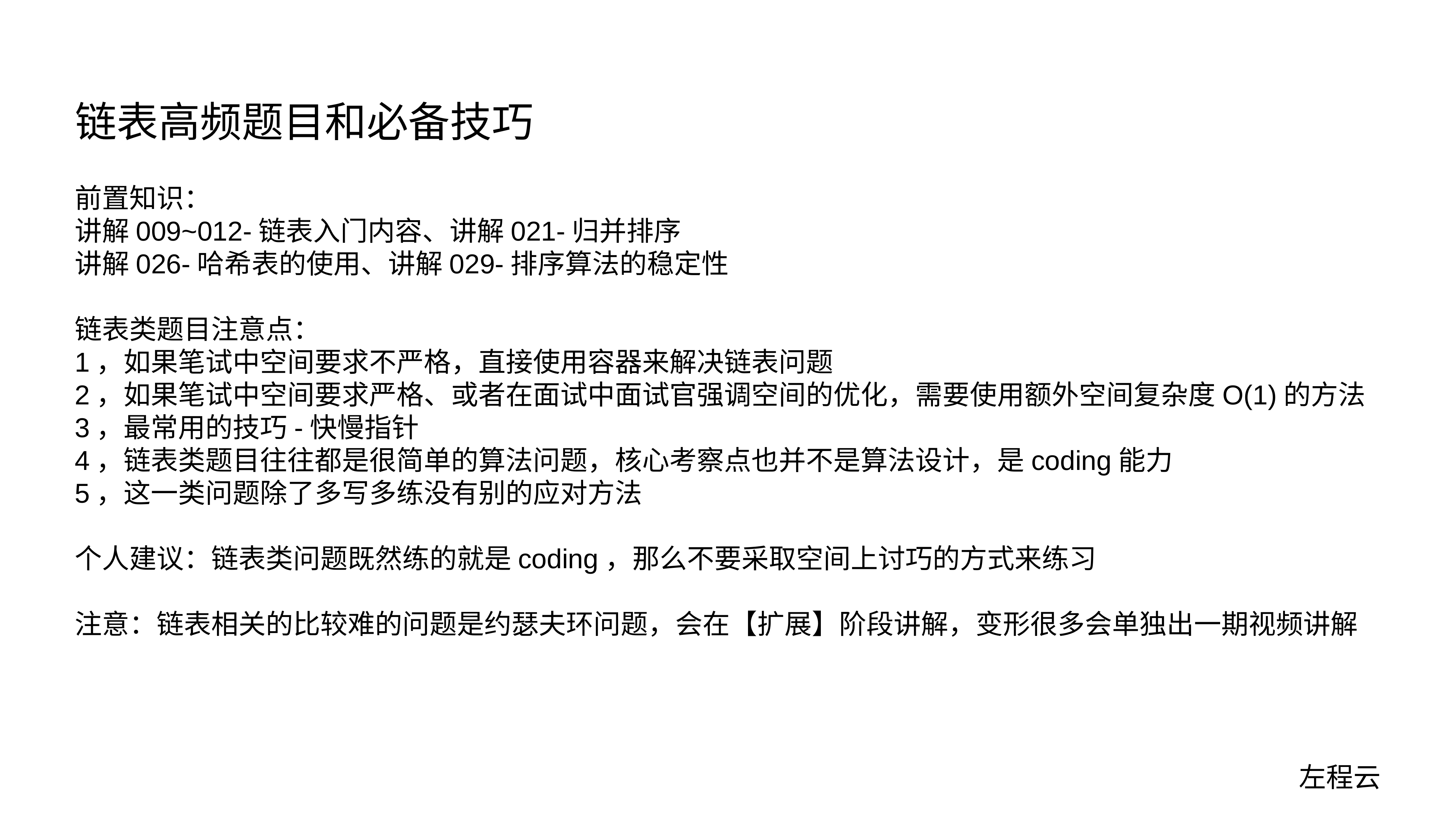

# 链表高频题目和必备技巧
前置知识：
讲解009~012-链表入门内容、讲解021-归并排序
讲解026-哈希表的使用、讲解029-排序算法的稳定性

链表类题目注意点：
1，如果笔试中空间要求不严格，直接使用容器来解决链表问题
2，如果笔试中空间要求严格、或者在面试中面试官强调空间的优化，需要使用额外空间复杂度O(1)的方法
3，最常用的技巧-快慢指针
4，链表类题目往往都是很简单的算法问题，核心考察点也并不是算法设计，是coding能力
5，这一类问题除了多写多练没有别的应对方法

个人建议：链表类问题既然练的就是coding，那么不要采取空间上讨巧的方式来练习

注意：链表相关的比较难的问题是约瑟夫环问题，会在【扩展】阶段讲解，变形很多会单独出一期视频讲解
左程云